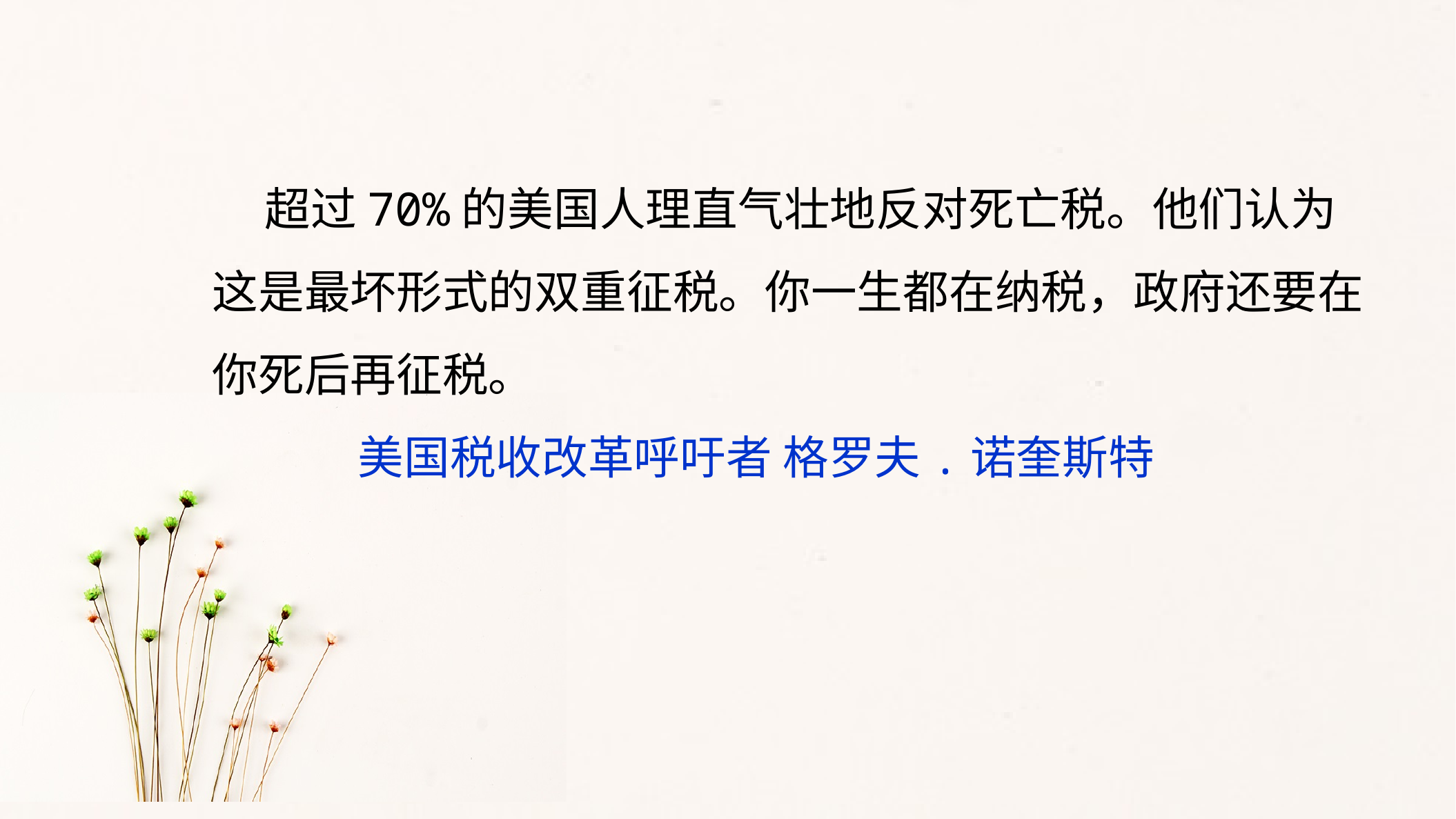

超过70%的美国人理直气壮地反对死亡税。他们认为这是最坏形式的双重征税。你一生都在纳税，政府还要在你死后再征税。
             美国税收改革呼吁者 格罗夫.诺奎斯特